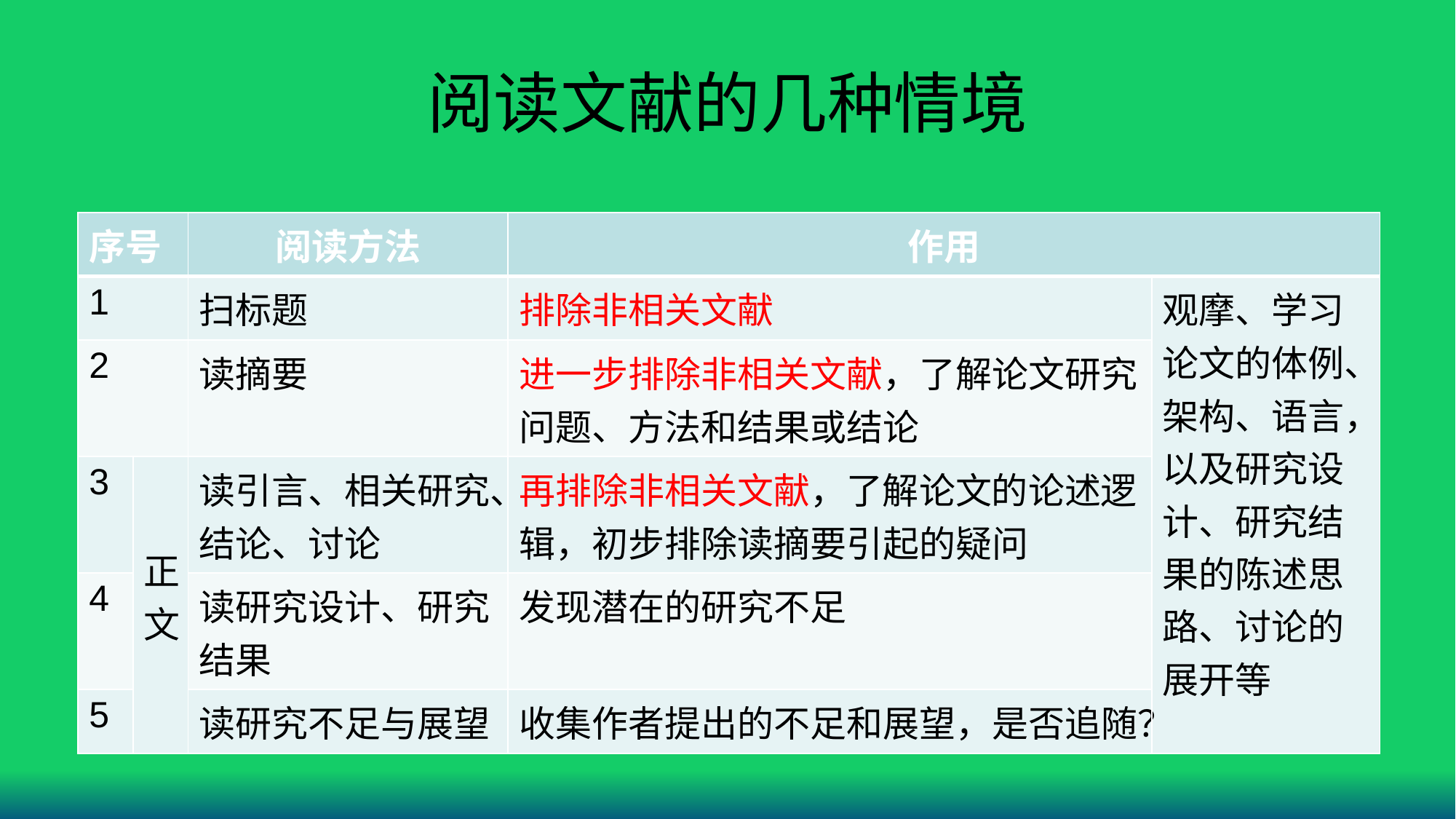

# 阅读文献的几种情境
| 序号 |  | 阅读方法 | 作用 |  |
| --- | --- | --- | --- | --- |
| 1 |  | 扫标题 | 排除非相关文献 | 观摩、学习论文的体例、架构、语言，以及研究设计、研究结果的陈述思路、讨论的展开等 |
| 2 |  | 读摘要 | 进一步排除非相关文献，了解论文研究问题、方法和结果或结论 |  |
| 3 | 正文 | 读引言、相关研究、结论、讨论 | 再排除非相关文献，了解论文的论述逻辑，初步排除读摘要引起的疑问 |  |
| 4 |  | 读研究设计、研究结果 | 发现潜在的研究不足 |  |
| 5 |  | 读研究不足与展望 | 收集作者提出的不足和展望，是否追随？ |  |